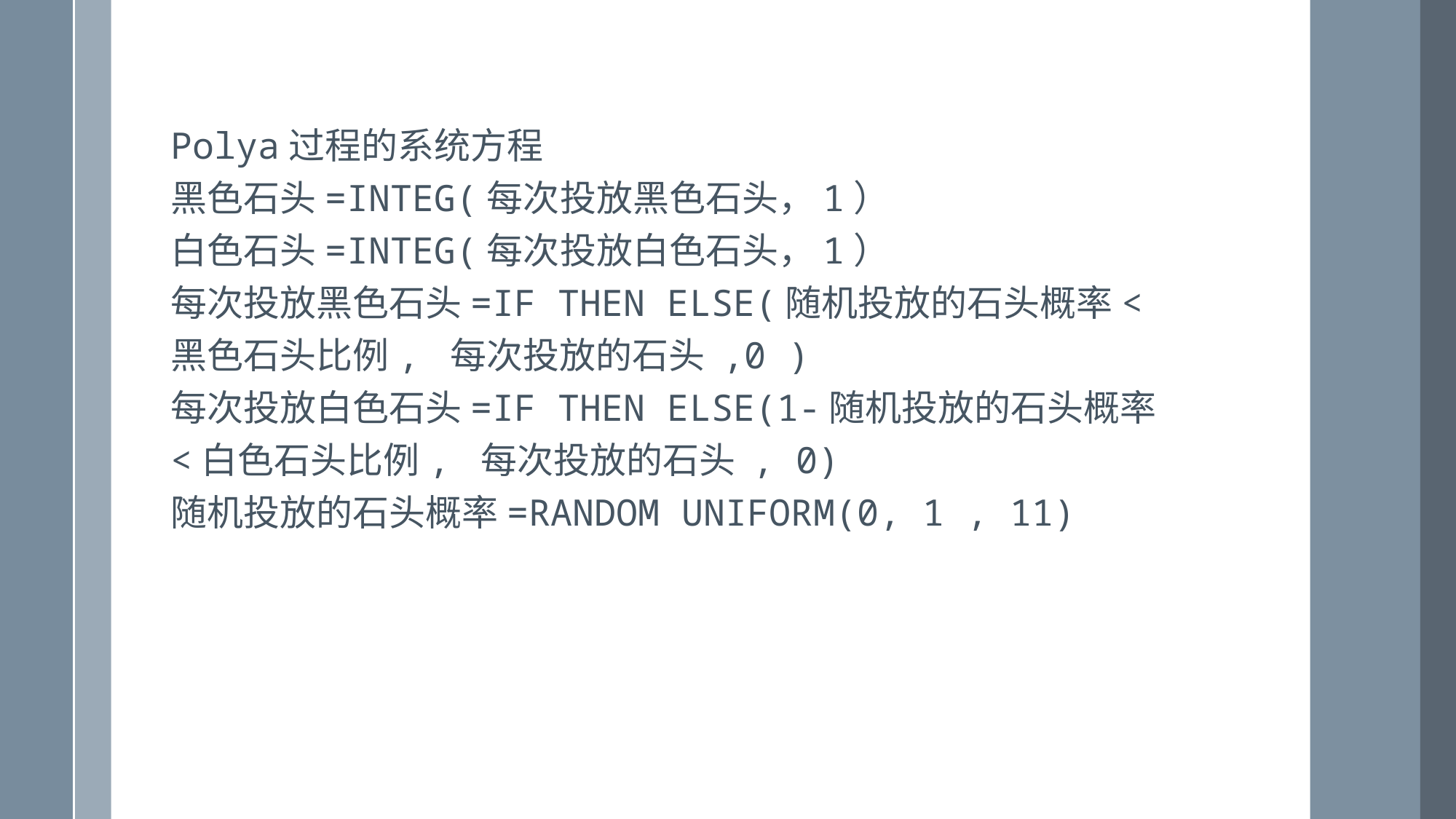

Polya过程的系统方程
黑色石头=INTEG(每次投放黑色石头，1）
白色石头=INTEG(每次投放白色石头，1）
每次投放黑色石头=IF THEN ELSE(随机投放的石头概率<黑色石头比例, 每次投放的石头 ,0 )
每次投放白色石头=IF THEN ELSE(1-随机投放的石头概率<白色石头比例, 每次投放的石头 , 0)
随机投放的石头概率=RANDOM UNIFORM(0, 1 , 11)